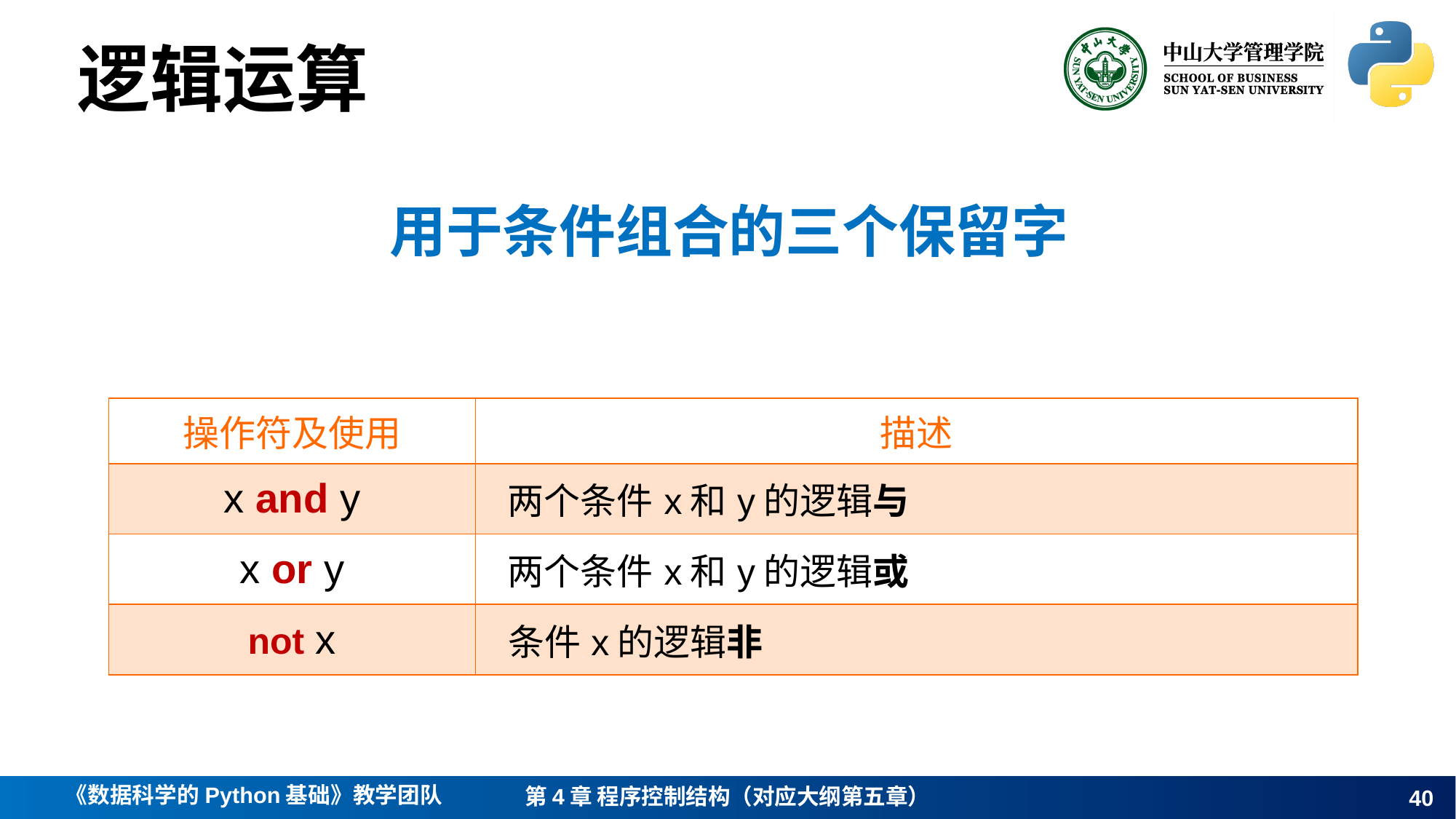

逻辑运算
用于条件组合的三个保留字
| 操作符及使用 | 描述 |
| --- | --- |
| x and y | 两个条件x和y的逻辑与 |
| x or y | 两个条件x和y的逻辑或 |
| not x | 条件x的逻辑非 |
40